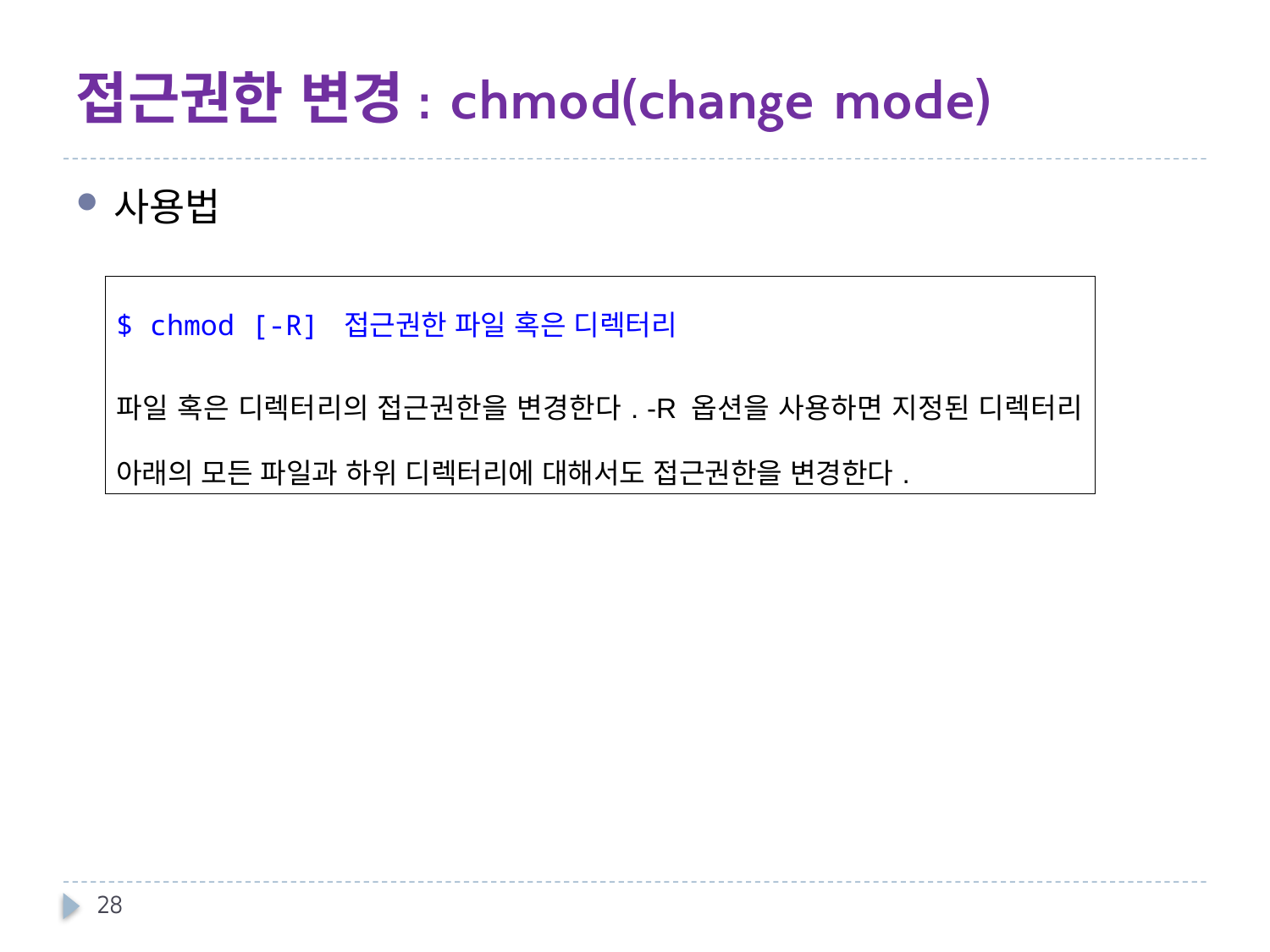

# 접근권한 변경: chmod(change mode)
사용법
| $ chmod [-R] 접근권한 파일 혹은 디렉터리 파일 혹은 디렉터리의 접근권한을 변경한다. -R 옵션을 사용하면 지정된 디렉터리 아래의 모든 파일과 하위 디렉터리에 대해서도 접근권한을 변경한다. |
| --- |
28